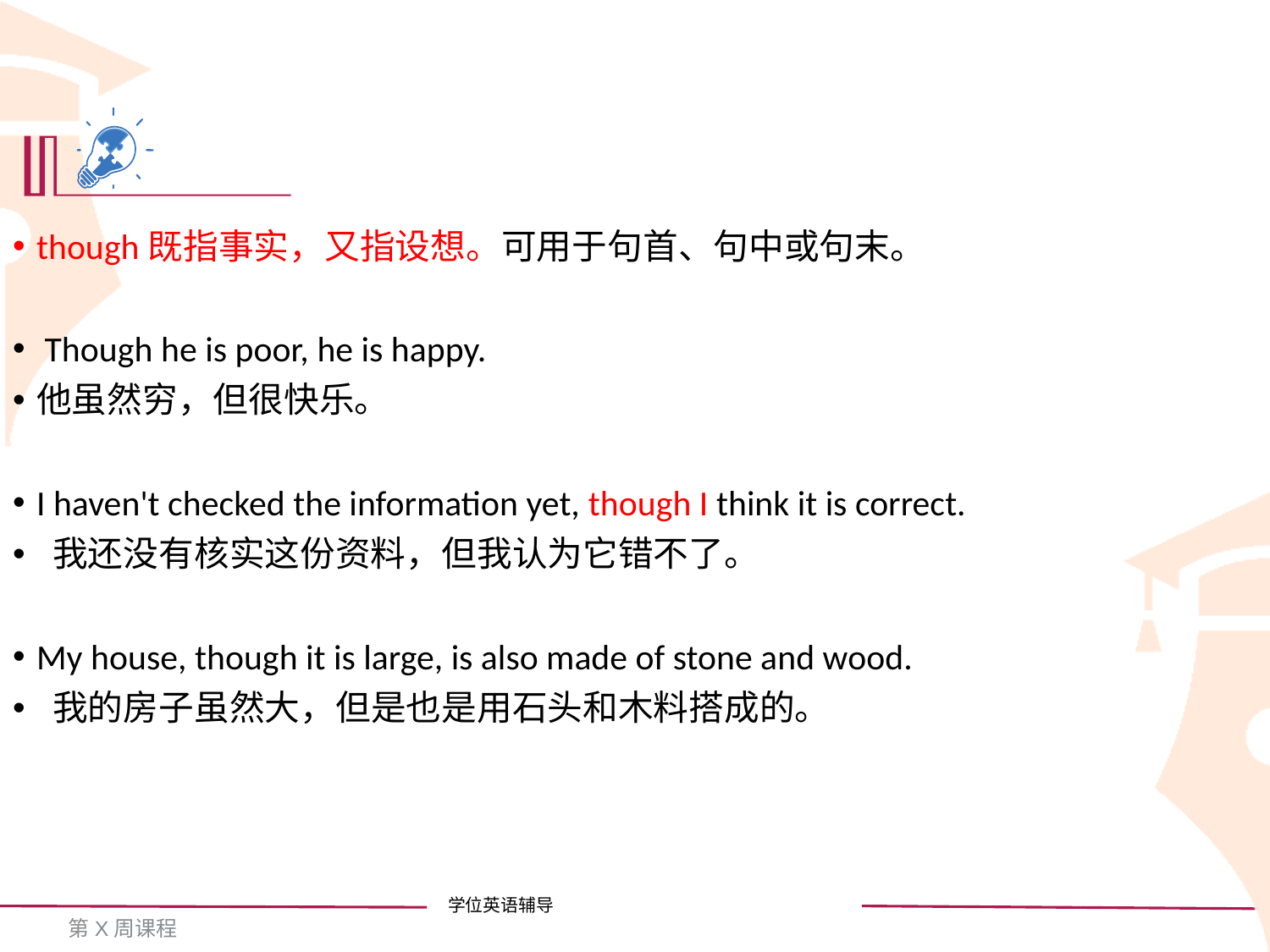

though既指事实，又指设想。可用于句首、句中或句末。

 Though he is poor, he is happy.
他虽然穷，但很快乐。

I haven't checked the information yet, though I think it is correct.
 我还没有核实这份资料，但我认为它错不了。

My house, though it is large, is also made of stone and wood.
 我的房子虽然大，但是也是用石头和木料搭成的。